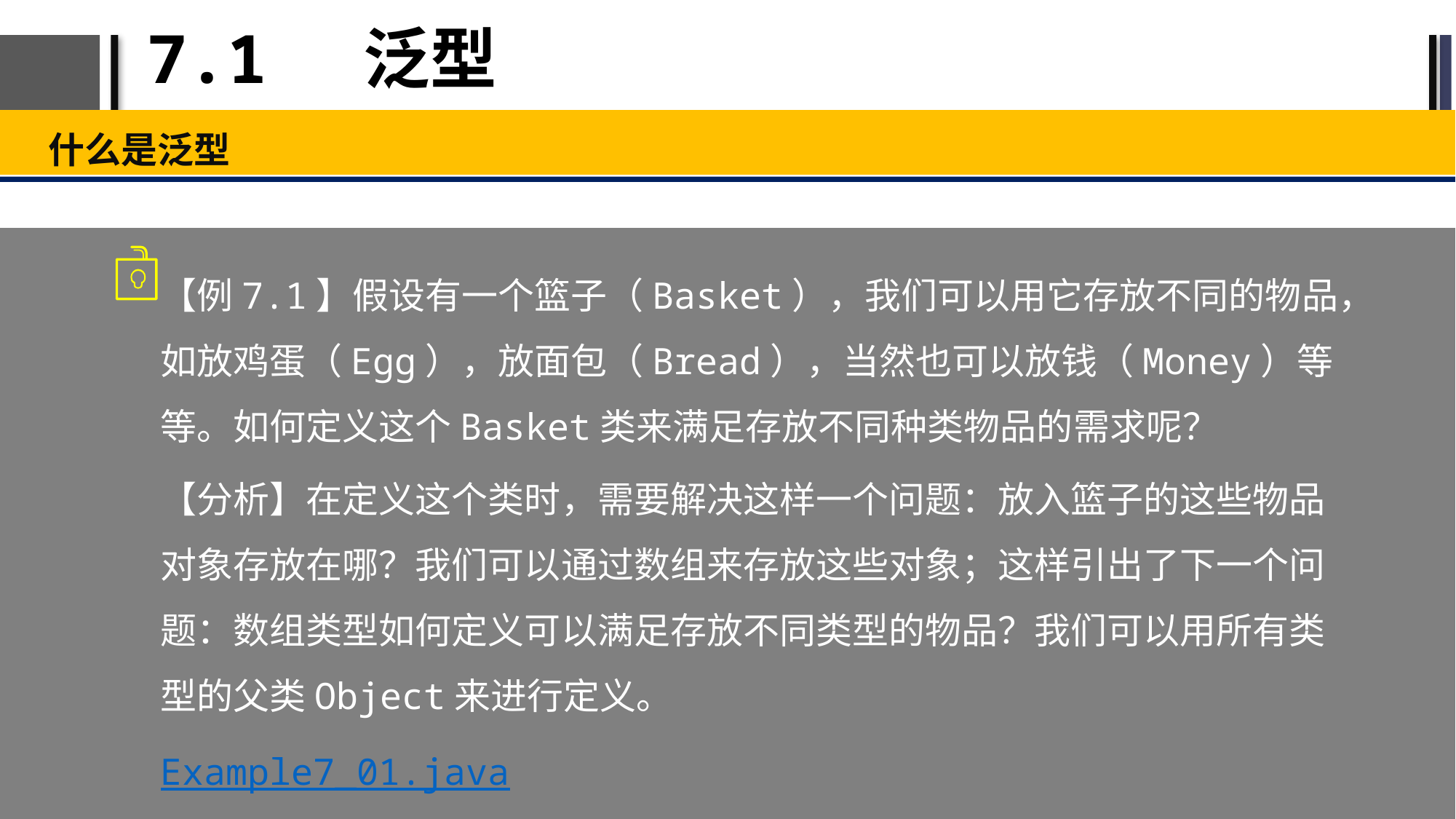

# 7.1  泛型

什么是泛型

【例7.1】假设有一个篮子（Basket），我们可以用它存放不同的物品，如放鸡蛋（Egg），放面包（Bread），当然也可以放钱（Money）等等。如何定义这个Basket类来满足存放不同种类物品的需求呢？
【分析】在定义这个类时，需要解决这样一个问题：放入篮子的这些物品对象存放在哪？我们可以通过数组来存放这些对象；这样引出了下一个问题：数组类型如何定义可以满足存放不同类型的物品？我们可以用所有类型的父类Object来进行定义。
Example7_01.java